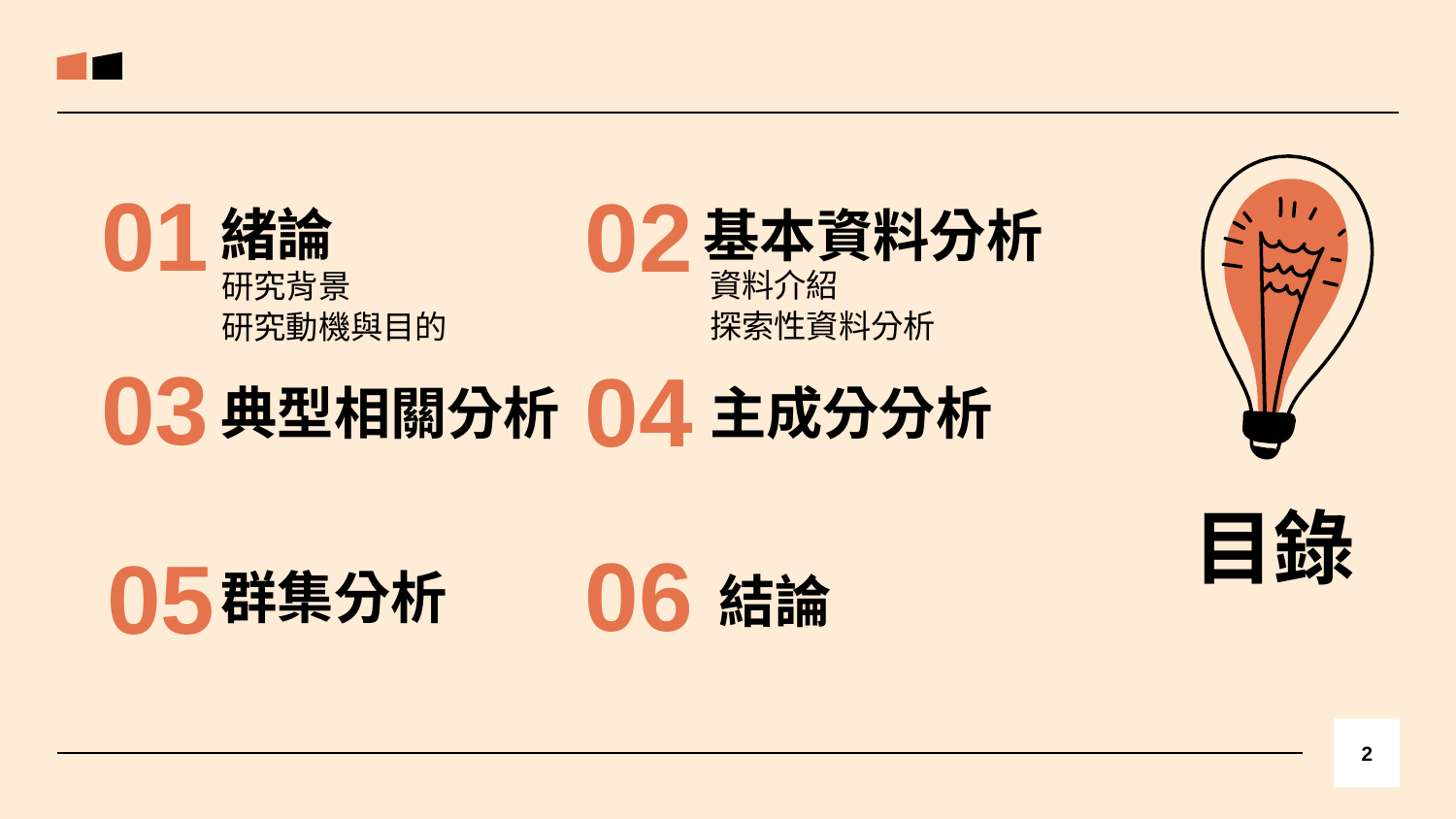

緒論
基本資料分析
01
02
資料介紹
探索性資料分析
研究背景
研究動機與目的
典型相關分析
主成分分析
03
04
# 目錄
06
群集分析
05
結論
2